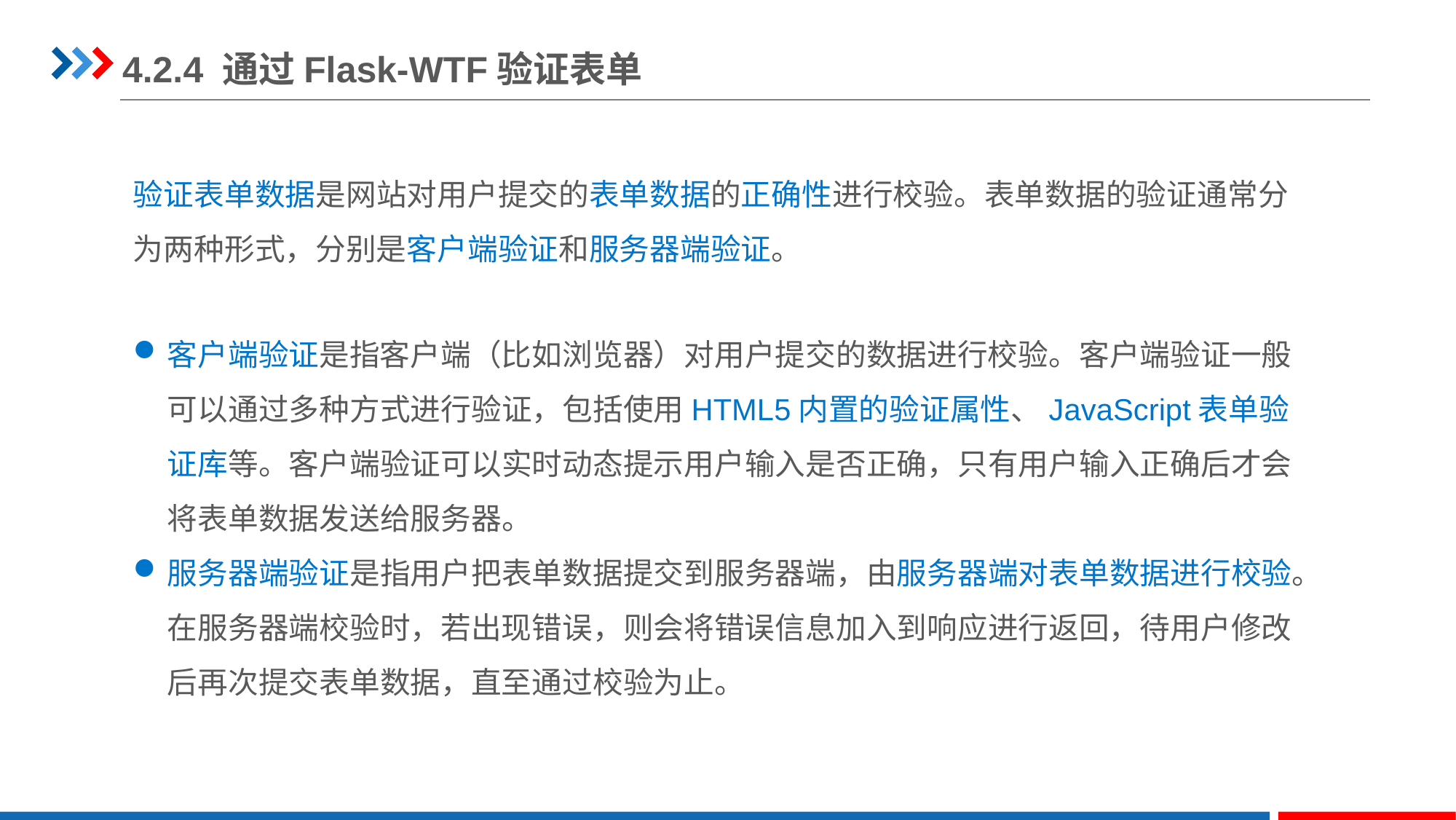

4.2.4 通过Flask-WTF验证表单
验证表单数据是网站对用户提交的表单数据的正确性进行校验。表单数据的验证通常分为两种形式，分别是客户端验证和服务器端验证。
客户端验证是指客户端（比如浏览器）对用户提交的数据进行校验。客户端验证一般可以通过多种方式进行验证，包括使用HTML5内置的验证属性、JavaScript表单验证库等。客户端验证可以实时动态提示用户输入是否正确，只有用户输入正确后才会将表单数据发送给服务器。
服务器端验证是指用户把表单数据提交到服务器端，由服务器端对表单数据进行校验。在服务器端校验时，若出现错误，则会将错误信息加入到响应进行返回，待用户修改后再次提交表单数据，直至通过校验为止。